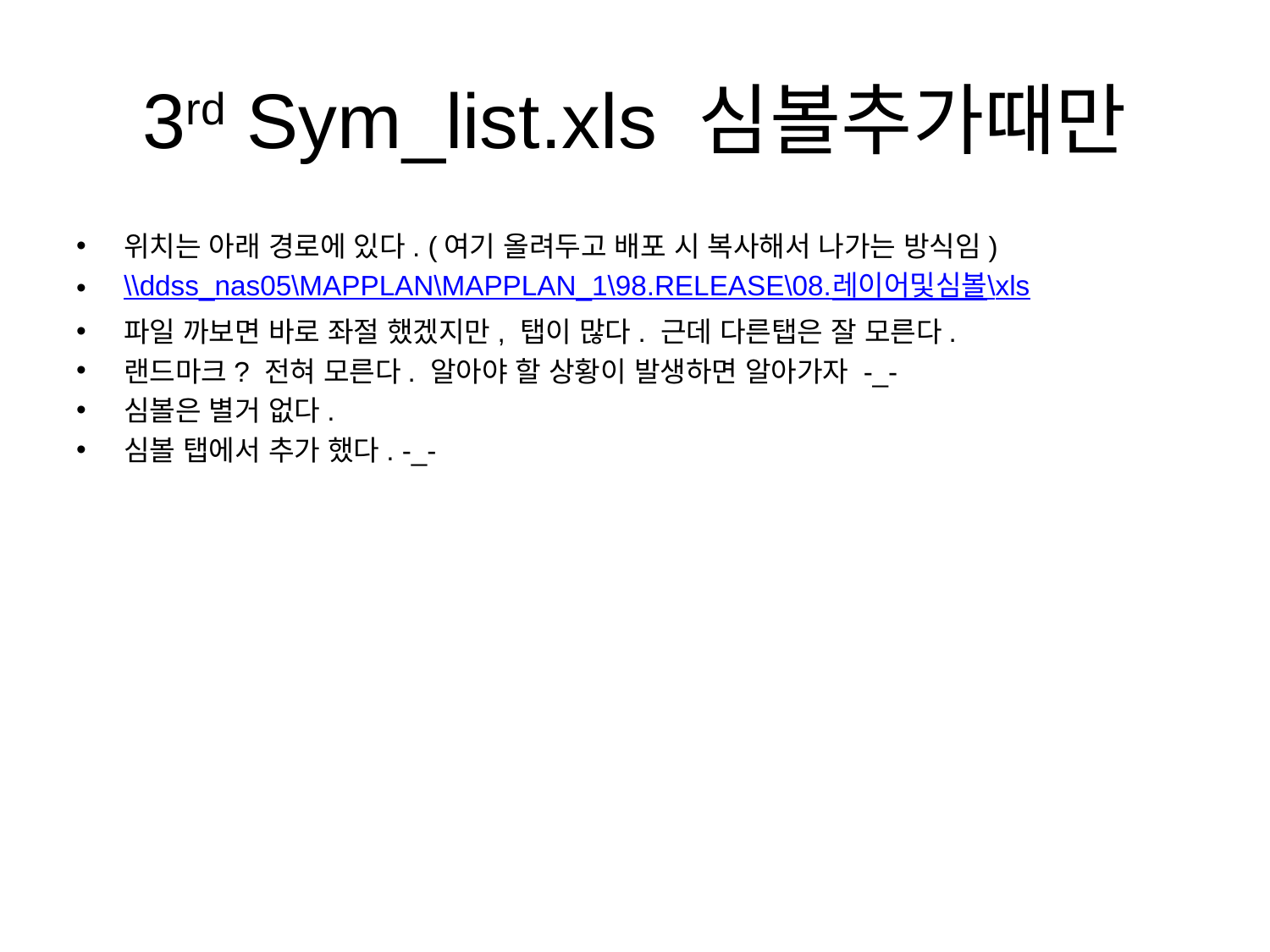

# 3rd Sym_list.xls 심볼추가때만
위치는 아래 경로에 있다. (여기 올려두고 배포 시 복사해서 나가는 방식임)
\\ddss_nas05\MAPPLAN\MAPPLAN_1\98.RELEASE\08.레이어및심볼\xls
파일 까보면 바로 좌절 했겠지만, 탭이 많다. 근데 다른탭은 잘 모른다.
랜드마크? 전혀 모른다. 알아야 할 상황이 발생하면 알아가자 -_-
심볼은 별거 없다.
심볼 탭에서 추가 했다. -_-